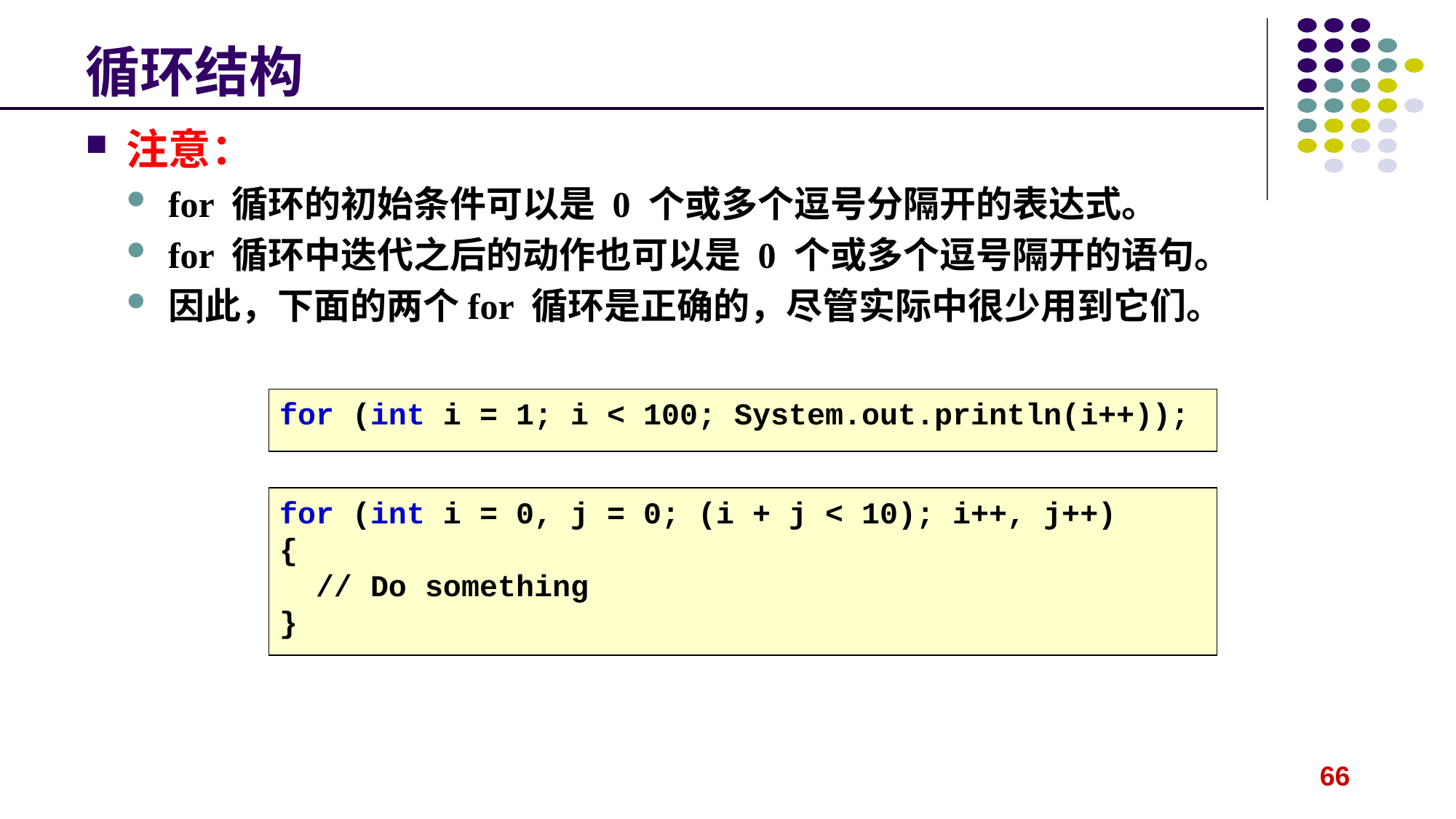

# 循环结构
注意：
for 循环的初始条件可以是 0 个或多个逗号分隔开的表达式。
for 循环中迭代之后的动作也可以是 0 个或多个逗号隔开的语句。
因此，下面的两个for 循环是正确的，尽管实际中很少用到它们。
for (int i = 1; i < 100; System.out.println(i++));
for (int i = 0, j = 0; (i + j < 10); i++, j++)
{
  // Do something
}